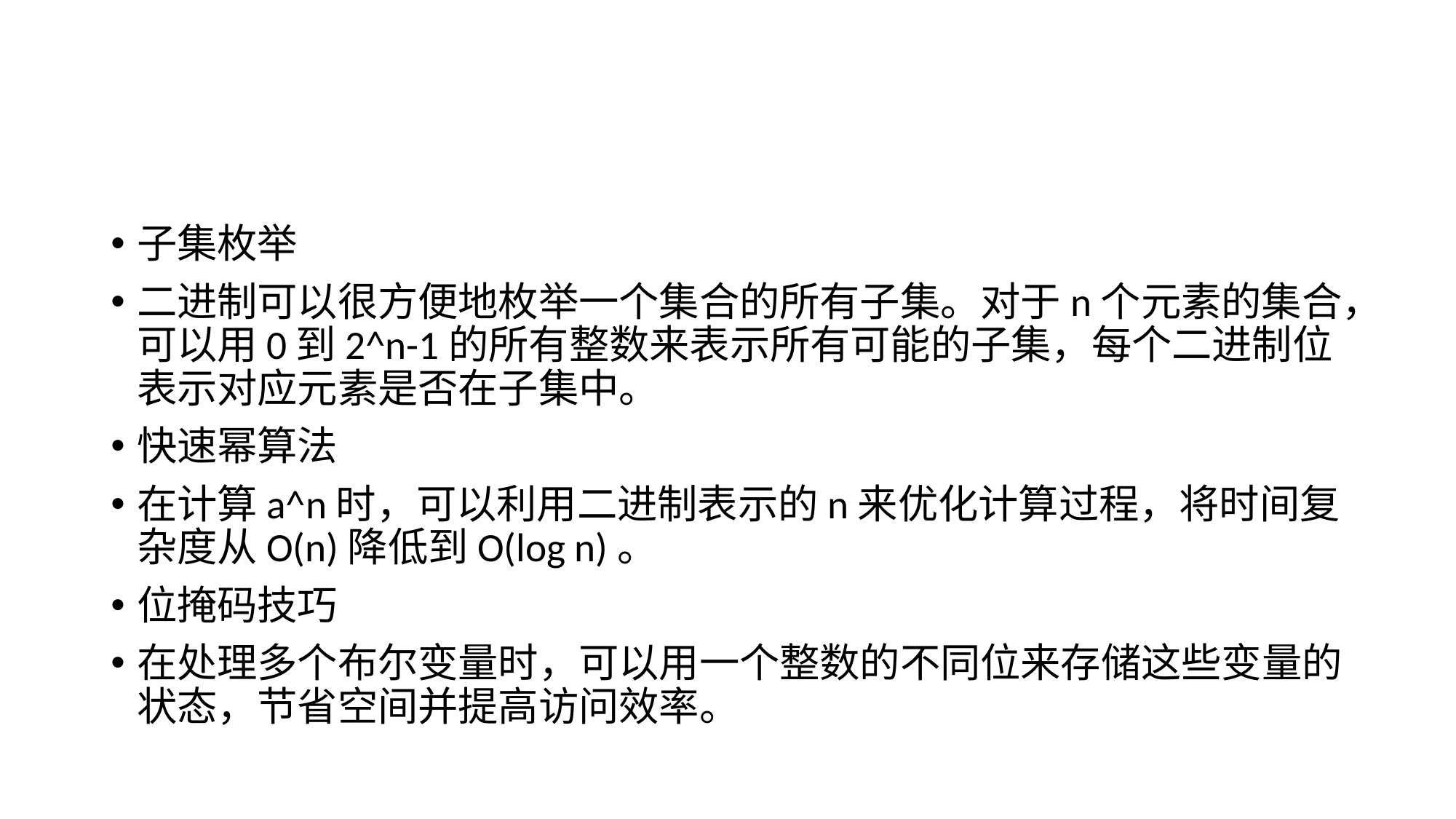

#
子集枚举
二进制可以很方便地枚举一个集合的所有子集。对于n个元素的集合，可以用0到2^n-1的所有整数来表示所有可能的子集，每个二进制位表示对应元素是否在子集中。
快速幂算法
在计算a^n时，可以利用二进制表示的n来优化计算过程，将时间复杂度从O(n)降低到O(log n)。
位掩码技巧
在处理多个布尔变量时，可以用一个整数的不同位来存储这些变量的状态，节省空间并提高访问效率。